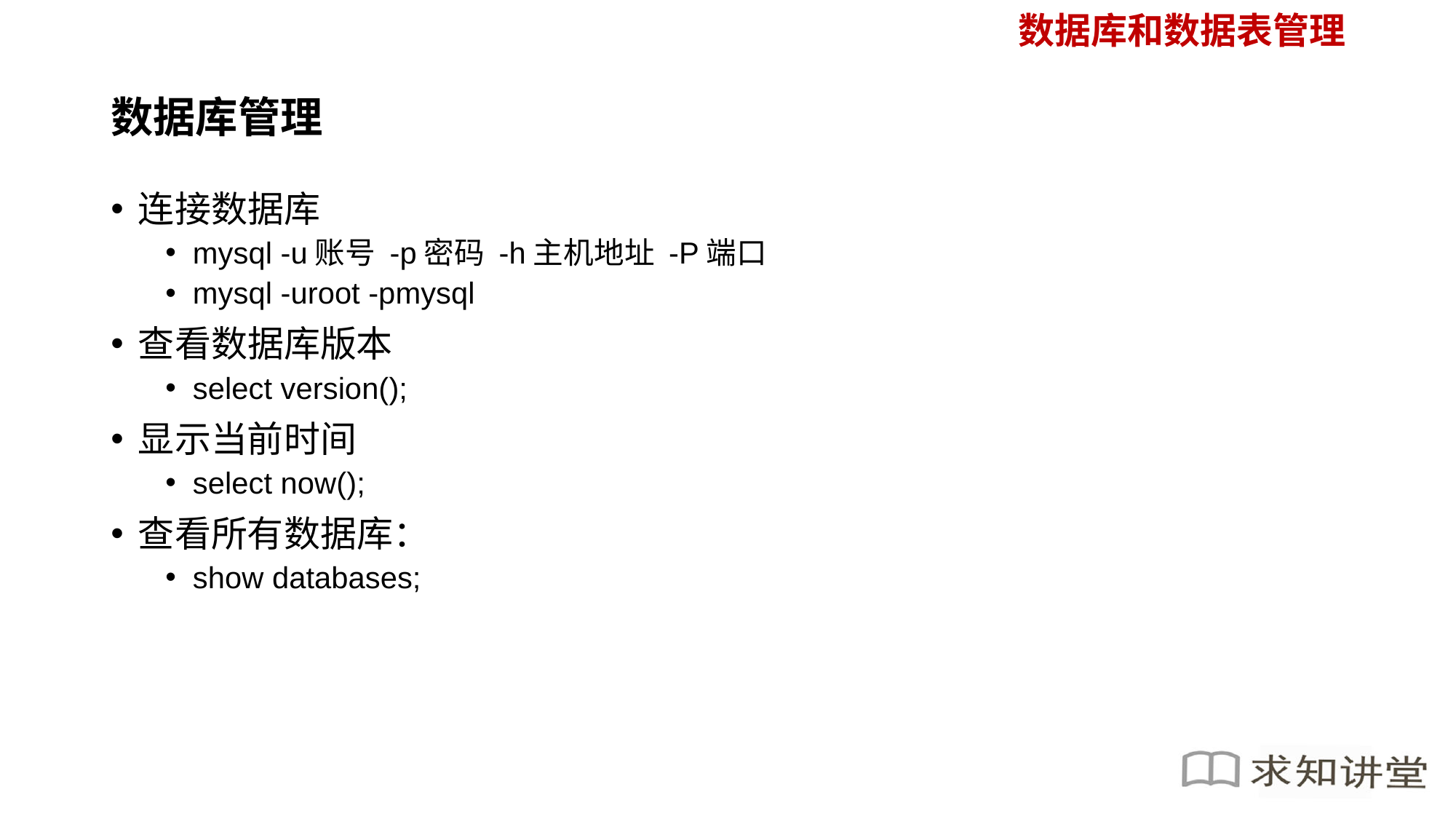

数据库和数据表管理
# 数据库管理
连接数据库
mysql -u账号 -p密码 -h主机地址 -P端口
mysql -uroot -pmysql
查看数据库版本
select version();
显示当前时间
select now();
查看所有数据库：
show databases;